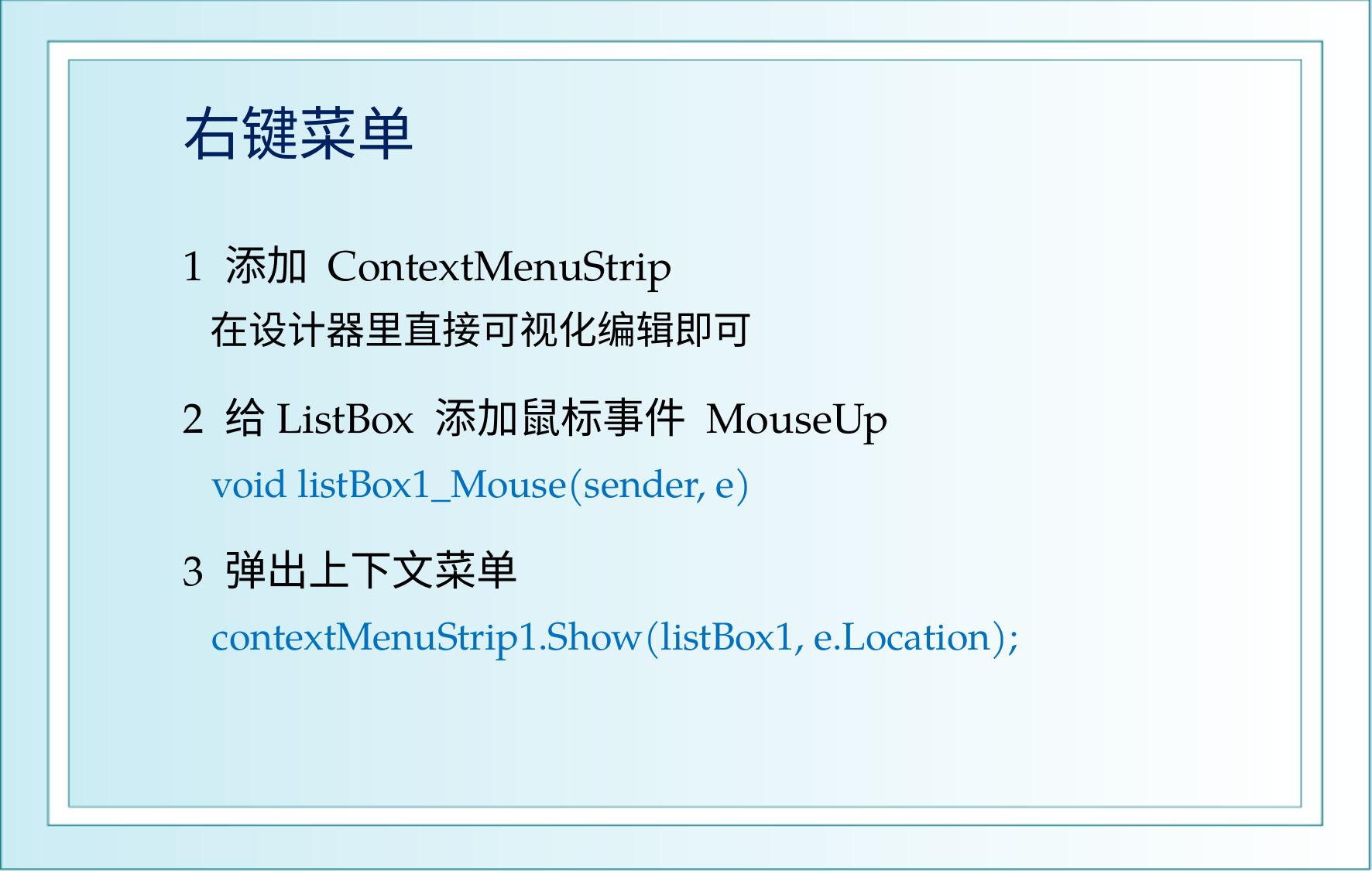

# 右键菜单
1 添加 ContextMenuStrip
  在设计器里直接可视化编辑即可
2 给ListBox 添加鼠标事件 MouseUp
   void listBox1_Mouse(sender, e)
3 弹出上下文菜单
   contextMenuStrip1.Show(listBox1, e.Location);